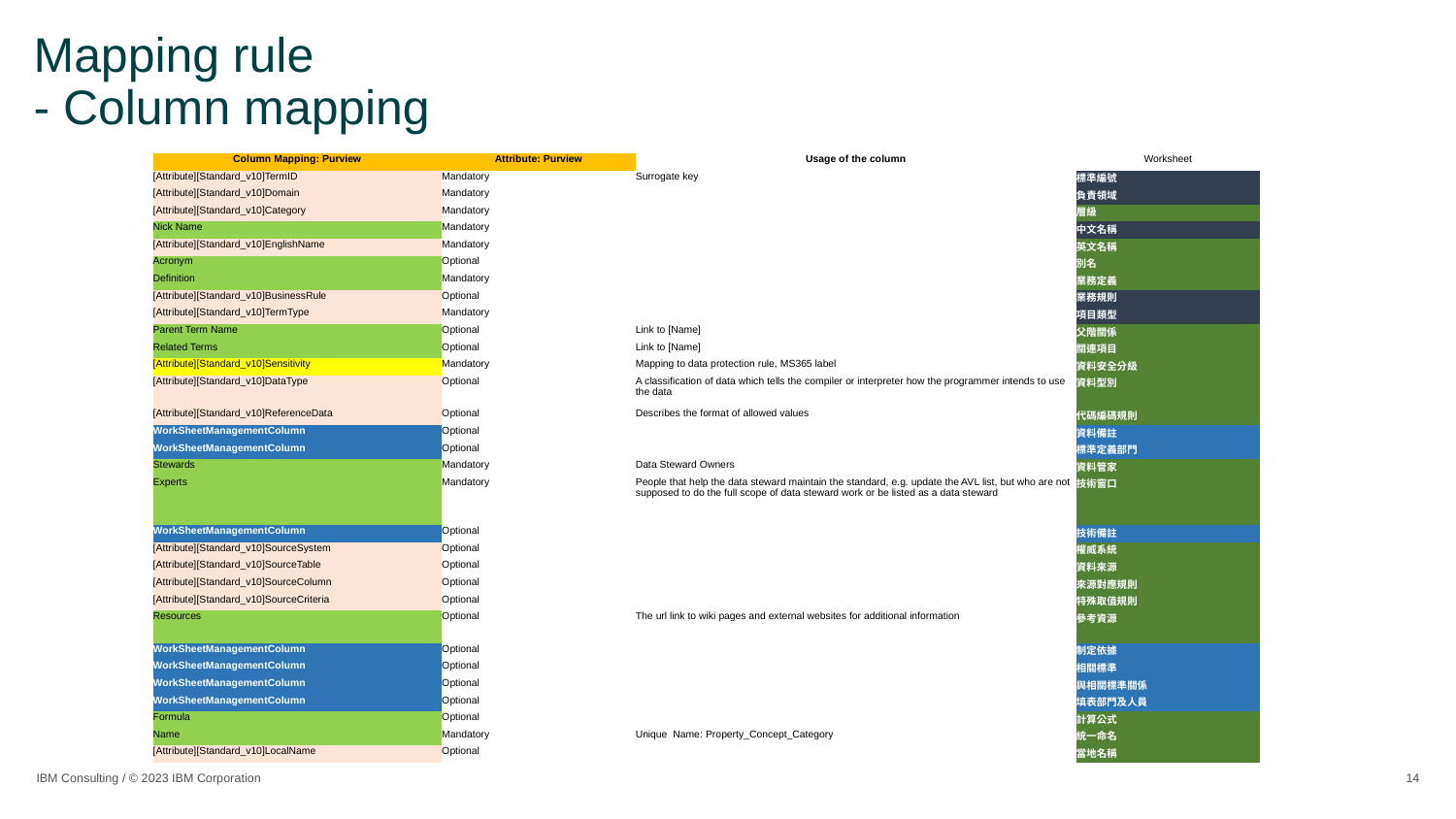

# Mapping rule - Column mapping
| Column Mapping: Purview | Attribute: Purview | Usage of the column | Worksheet |
| --- | --- | --- | --- |
| [Attribute][Standard\_v10]TermID | Mandatory | Surrogate key | 標準編號 |
| [Attribute][Standard\_v10]Domain | Mandatory |  | 負責領域 |
| [Attribute][Standard\_v10]Category | Mandatory |  | 層級 |
| Nick Name | Mandatory |  | 中文名稱 |
| [Attribute][Standard\_v10]EnglishName | Mandatory |  | 英文名稱 |
| Acronym | Optional |  | 別名 |
| Definition | Mandatory |  | 業務定義 |
| [Attribute][Standard\_v10]BusinessRule | Optional |  | 業務規則 |
| [Attribute][Standard\_v10]TermType | Mandatory |  | 項目類型 |
| Parent Term Name | Optional | Link to [Name] | 父階關係 |
| Related Terms | Optional | Link to [Name] | 關連項目 |
| [Attribute][Standard\_v10]Sensitivity | Mandatory | Mapping to data protection rule, MS365 label | 資料安全分級 |
| [Attribute][Standard\_v10]DataType | Optional | A classification of data which tells the compiler or interpreter how the programmer intends to use the data | 資料型別 |
| [Attribute][Standard\_v10]ReferenceData | Optional | Describes the format of allowed values | 代碼編碼規則 |
| WorkSheetManagementColumn | Optional |  | 資料備註 |
| WorkSheetManagementColumn | Optional |  | 標準定義部門 |
| Stewards | Mandatory | Data Steward Owners | 資料管家 |
| Experts | Mandatory | People that help the data steward maintain the standard, e.g. update the AVL list, but who are not supposed to do the full scope of data steward work or be listed as a data steward | 技術窗口 |
| WorkSheetManagementColumn | Optional |  | 技術備註 |
| [Attribute][Standard\_v10]SourceSystem | Optional |  | 權威系統 |
| [Attribute][Standard\_v10]SourceTable | Optional |  | 資料來源 |
| [Attribute][Standard\_v10]SourceColumn | Optional |  | 來源對應規則 |
| [Attribute][Standard\_v10]SourceCriteria | Optional |  | 特殊取值規則 |
| Resources | Optional | The url link to wiki pages and external websites for additional information | 參考資源 |
| WorkSheetManagementColumn | Optional |  | 制定依據 |
| WorkSheetManagementColumn | Optional |  | 相關標準 |
| WorkSheetManagementColumn | Optional |  | 與相關標準關係 |
| WorkSheetManagementColumn | Optional |  | 填表部門及人員 |
| Formula | Optional |  | 計算公式 |
| Name | Mandatory | Unique Name: Property\_Concept\_Category | 統一命名 |
| [Attribute][Standard\_v10]LocalName | Optional |  | 當地名稱 |
IBM Consulting / © 2023 IBM Corporation
14